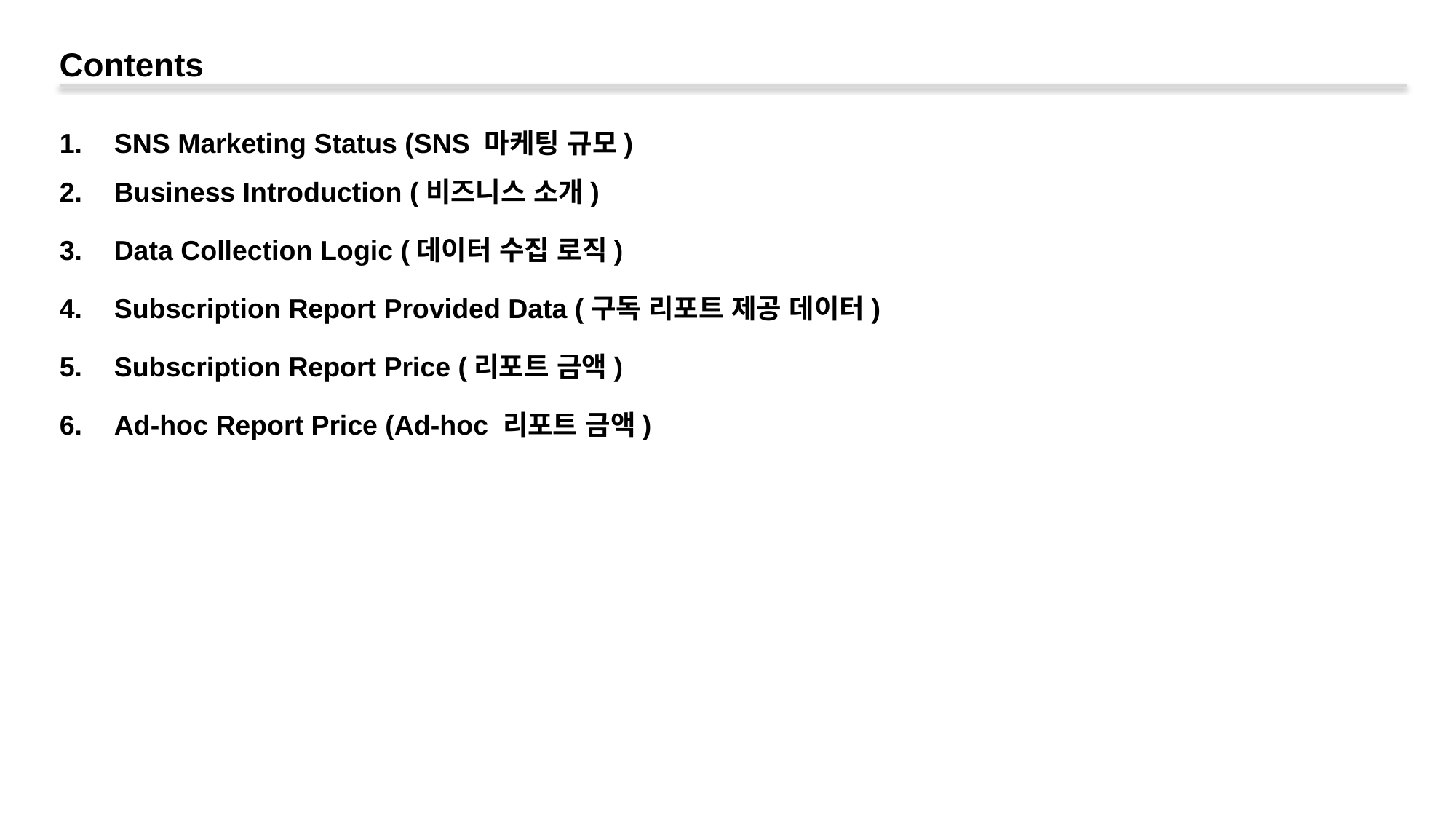

Contents
SNS Marketing Status (SNS 마케팅 규모)
Business Introduction (비즈니스 소개)
Data Collection Logic (데이터 수집 로직)
Subscription Report Provided Data (구독 리포트 제공 데이터)
Subscription Report Price (리포트 금액)
Ad-hoc Report Price (Ad-hoc 리포트 금액)